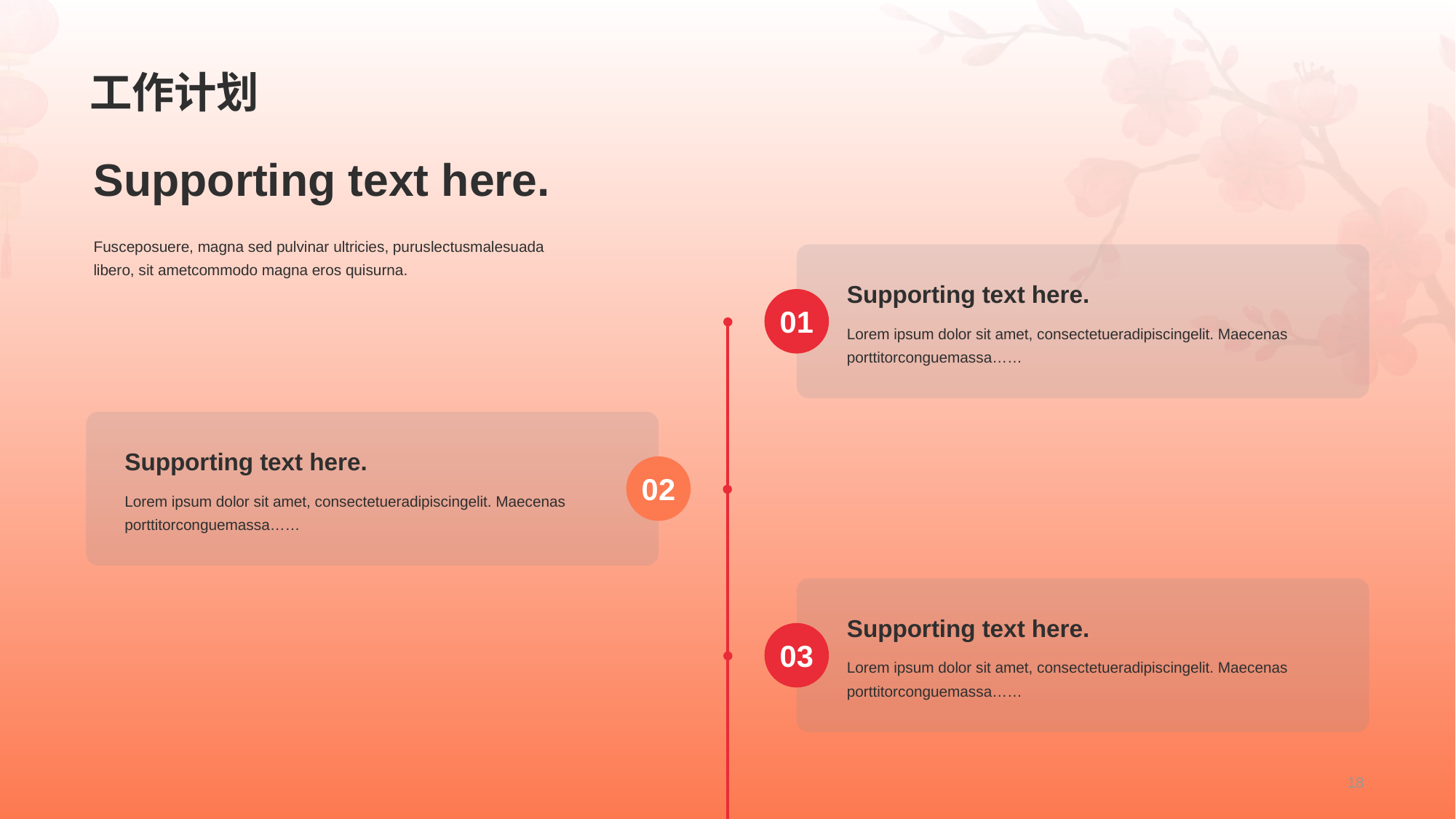

# 工作计划
Supporting text here.
Fusceposuere, magna sed pulvinar ultricies, puruslectusmalesuada libero, sit ametcommodo magna eros quisurna.

Supporting text here.
Lorem ipsum dolor sit amet, consectetueradipiscingelit. Maecenas porttitorconguemassa……
01

Supporting text here.
Lorem ipsum dolor sit amet, consectetueradipiscingelit. Maecenas porttitorconguemassa……
02

Supporting text here.
Lorem ipsum dolor sit amet, consectetueradipiscingelit. Maecenas porttitorconguemassa……
03
18